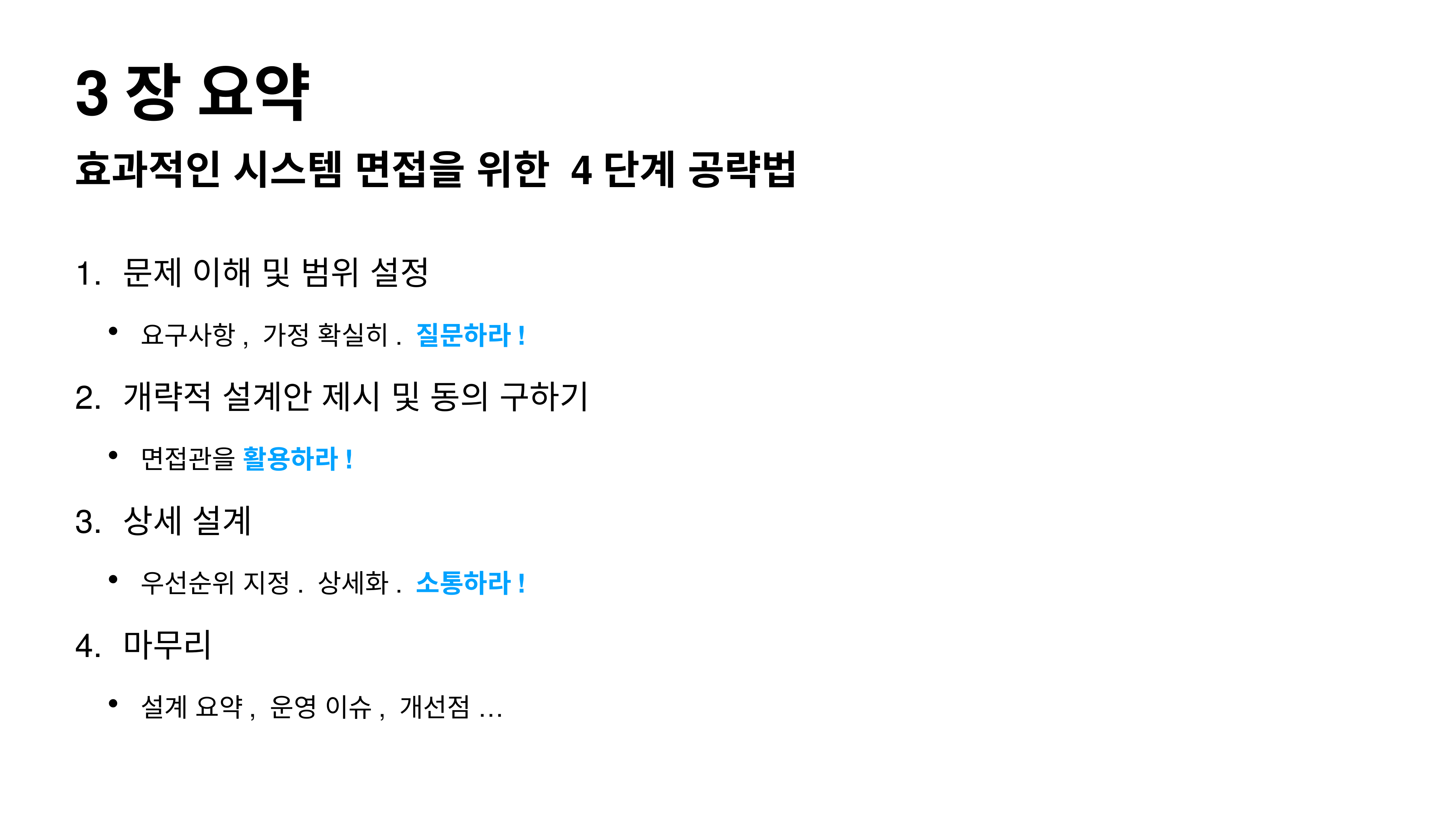

# 3장 요약
효과적인 시스템 면접을 위한 4단계 공략법
문제 이해 및 범위 설정
요구사항, 가정 확실히. 질문하라!
개략적 설계안 제시 및 동의 구하기
면접관을 활용하라!
상세 설계
우선순위 지정. 상세화. 소통하라!
마무리
설계 요약, 운영 이슈, 개선점 …